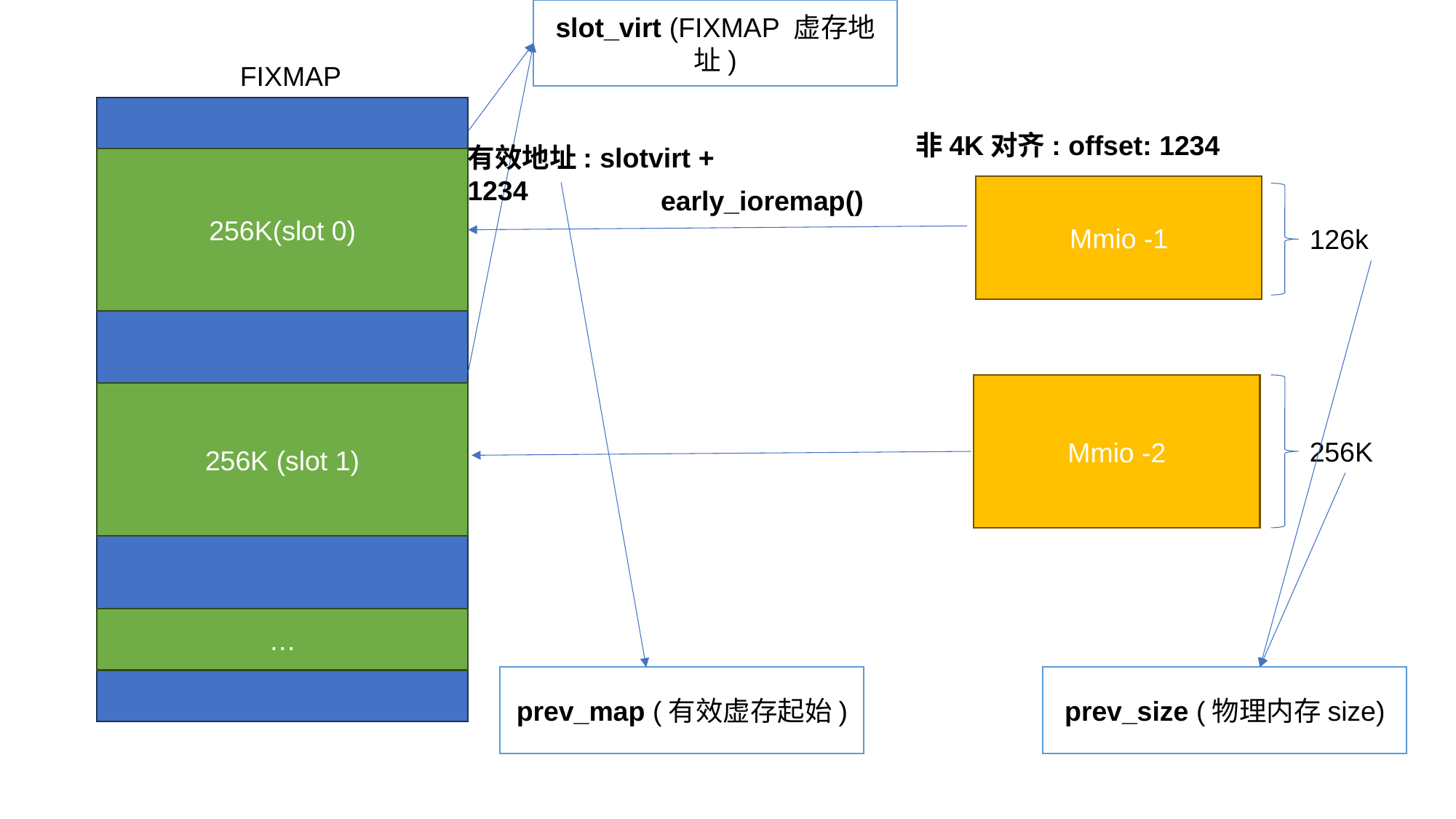

slot_virt (FIXMAP 虚存地址)
FIXMAP

非4K对齐: offset: 1234
有效地址: slotvirt + 1234
256K(slot 0)
Mmio -1
early_ioremap()

126k
Mmio -2

256K (slot 1)
256K
…
prev_map (有效虚存起始)
prev_size (物理内存size)